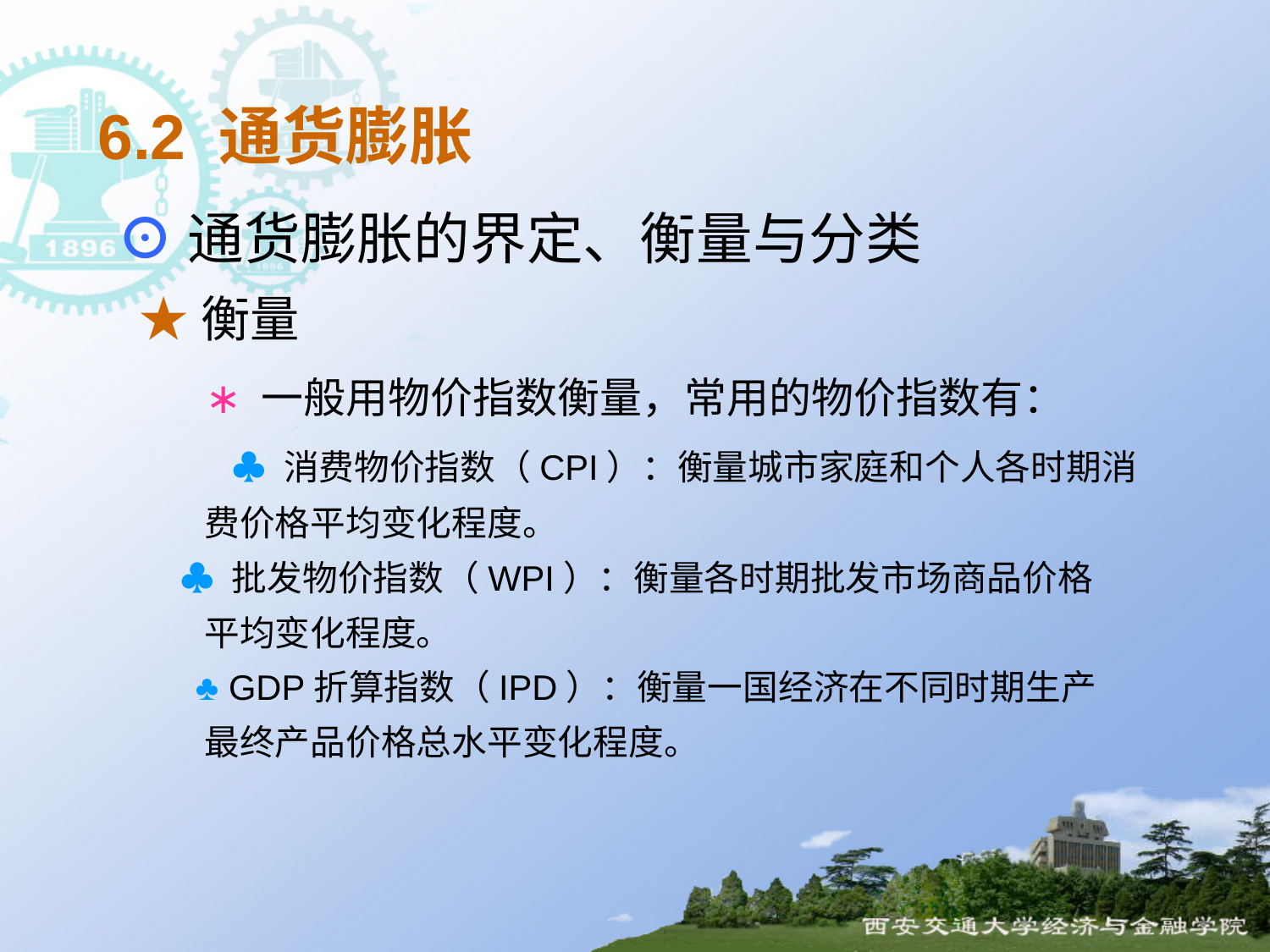

# 6.2 通货膨胀
⊙通货膨胀的界定、衡量与分类
  ★衡量
        ∗ 一般用物价指数衡量，常用的物价指数有：
            ♣ 消费物价指数（CPI）：衡量城市家庭和个人各时期消
          费价格平均变化程度。
        ♣ 批发物价指数（WPI）：衡量各时期批发市场商品价格
          平均变化程度。
        ♣ GDP折算指数（IPD）：衡量一国经济在不同时期生产
          最终产品价格总水平变化程度。